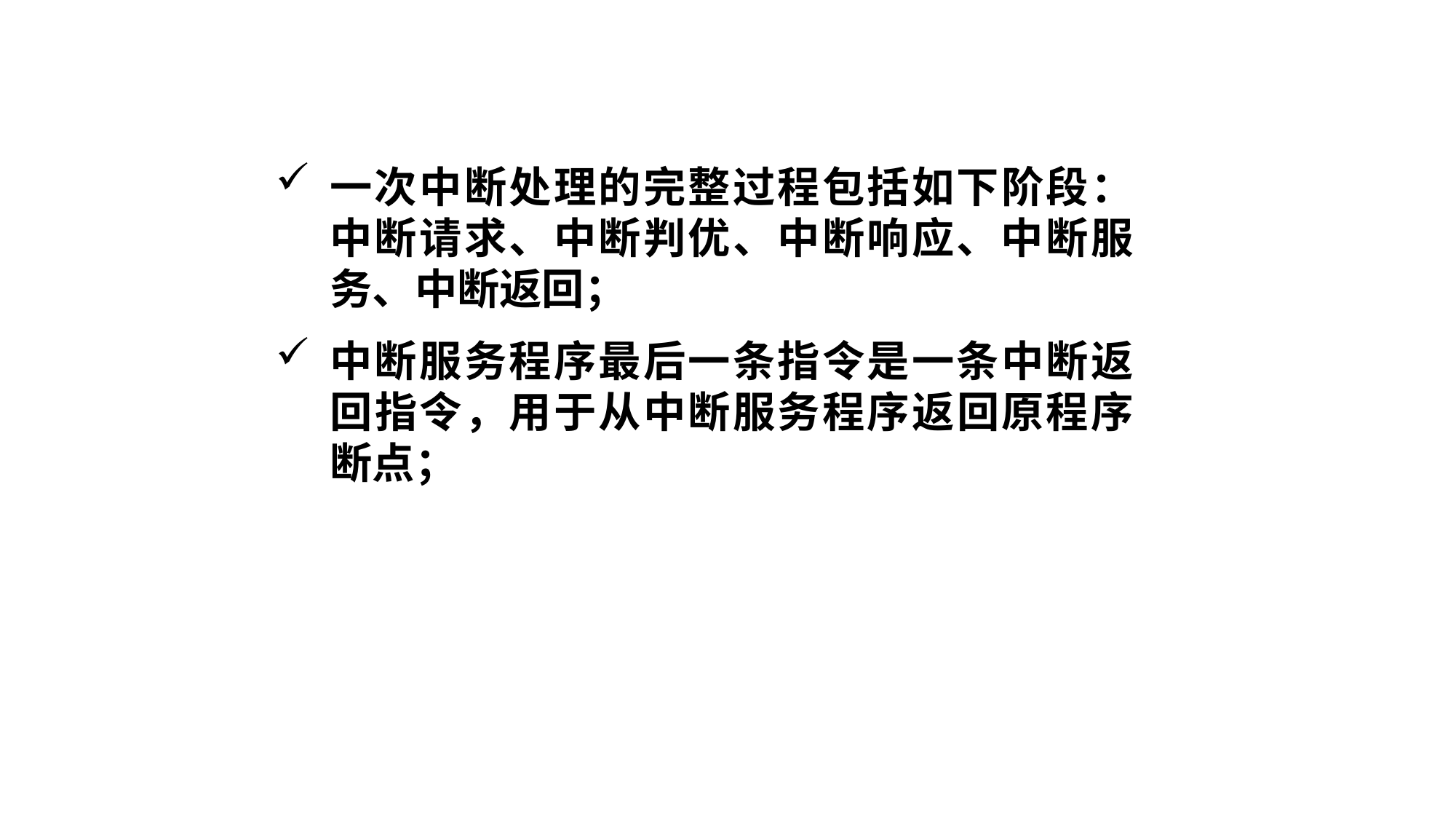

一次中断处理的完整过程包括如下阶段：中断请求、中断判优、中断响应、中断服务、中断返回；
中断服务程序最后一条指令是一条中断返回指令，用于从中断服务程序返回原程序断点；